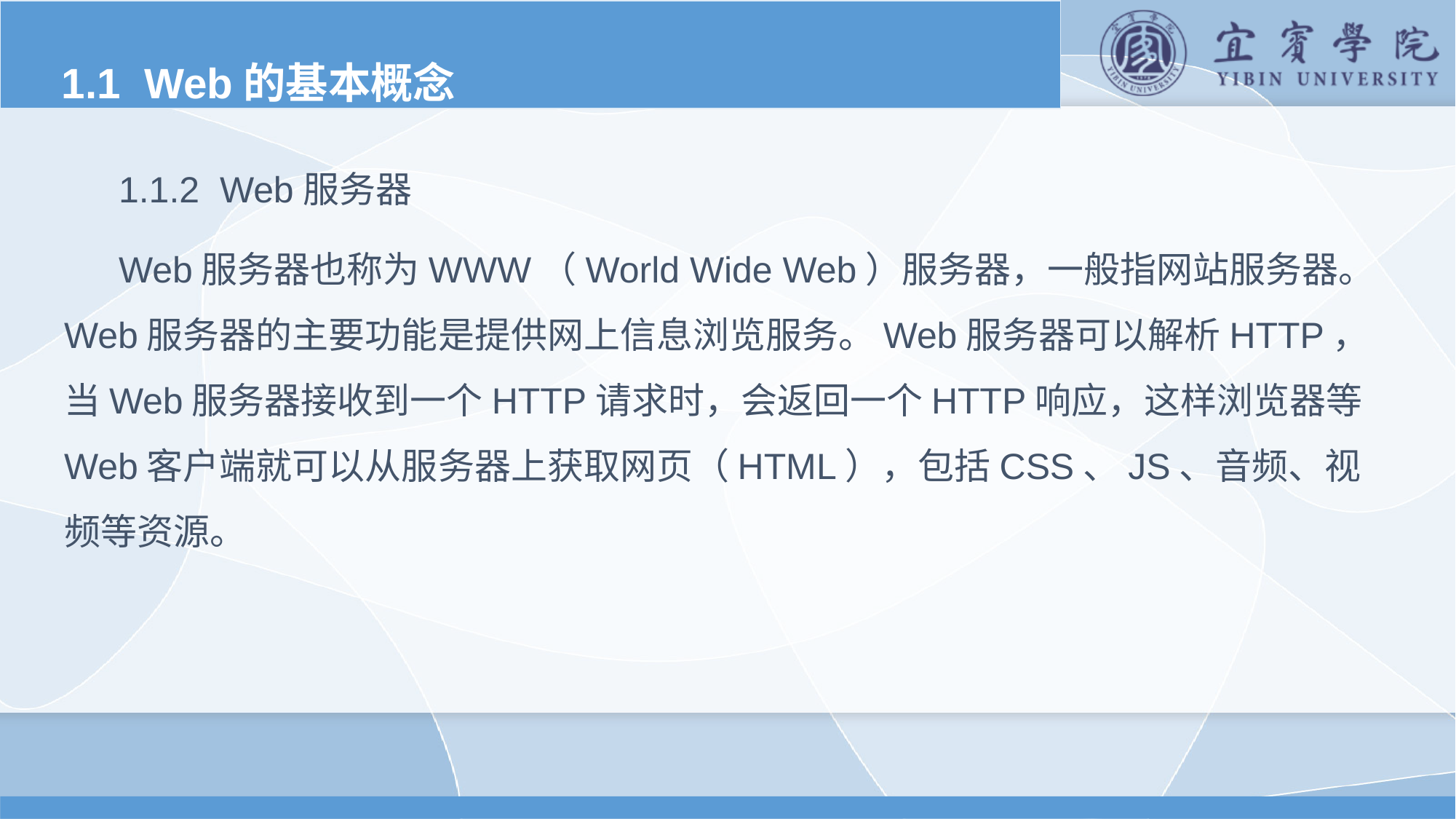

1.1  Web的基本概念
1.1.2  Web服务器
Web服务器也称为WWW（World Wide Web）服务器，一般指网站服务器。Web服务器的主要功能是提供网上信息浏览服务。Web服务器可以解析HTTP，当Web服务器接收到一个HTTP请求时，会返回一个HTTP响应，这样浏览器等Web客户端就可以从服务器上获取网页（HTML），包括CSS、JS、音频、视频等资源。